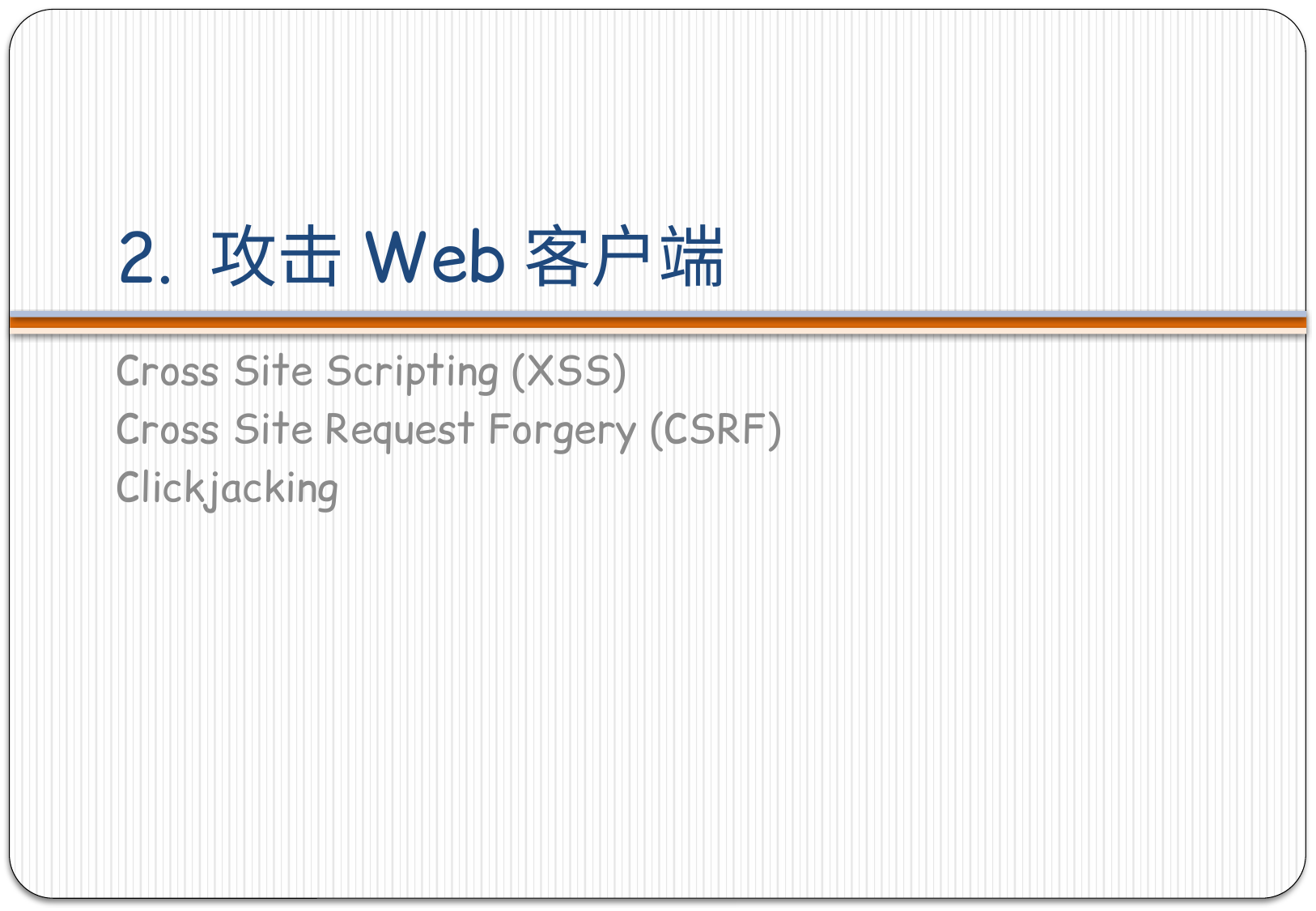

# 2. 攻击Web客户端
Cross Site Scripting (XSS)
Cross Site Request Forgery (CSRF)
Clickjacking